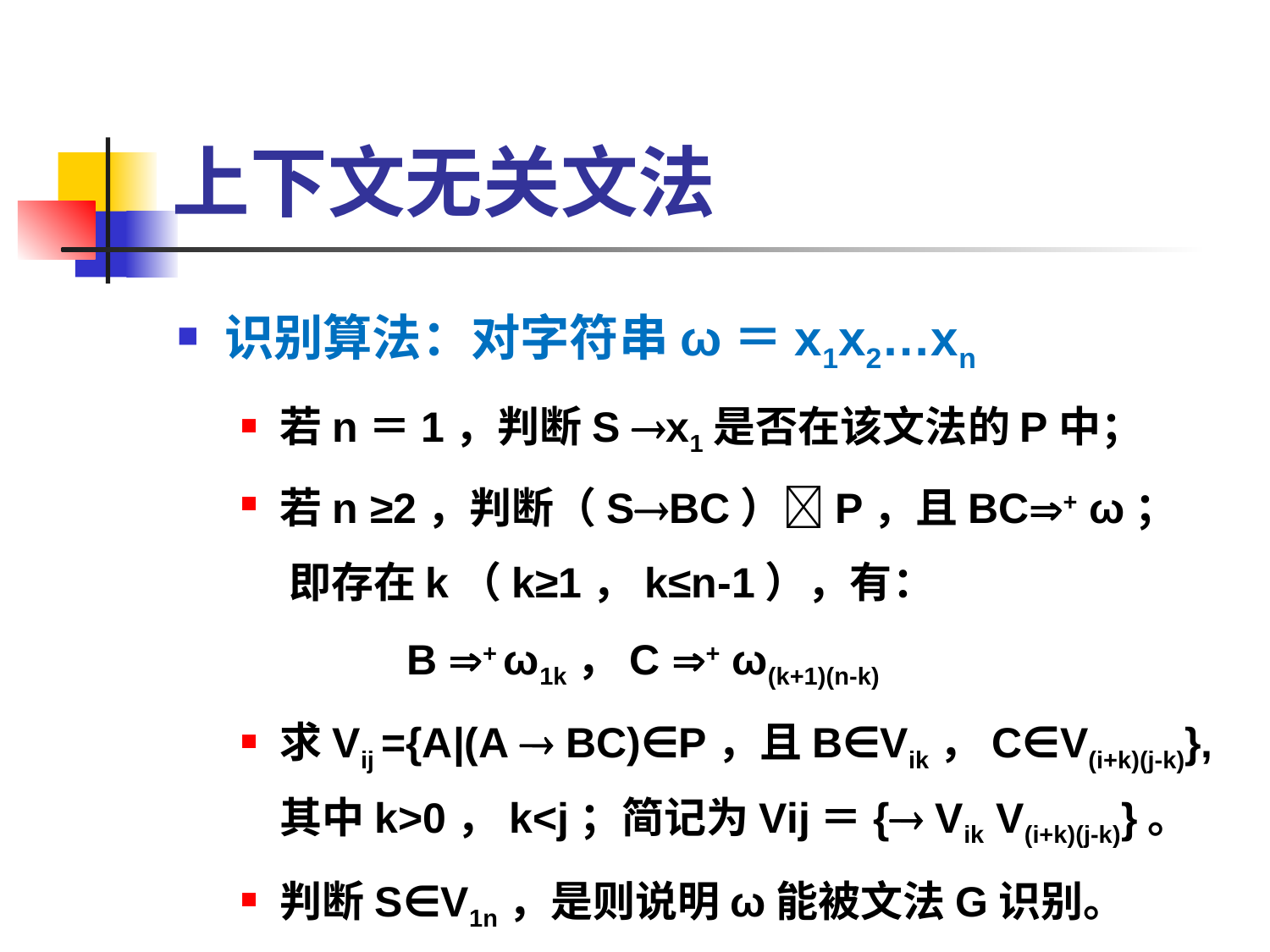

# 上下文无关文法
识别算法：对字符串ω＝x1x2…xn
若n＝1，判断S →x1是否在该文法的P中；
若n ≥2，判断（S→BC）∈P，且BC⇒+ ω；
    即存在k（k≥1，k≤n-1），有：
              B ⇒+ ω1k，C ⇒+ ω(k+1)(n-k)
求Vij ={A|(A → BC)∈P，且B∈Vik，C∈V(i+k)(j-k)},其中k>0，k<j；简记为Vij＝{→ Vik V(i+k)(j-k)}。
判断S∈V1n，是则说明ω能被文法G识别。